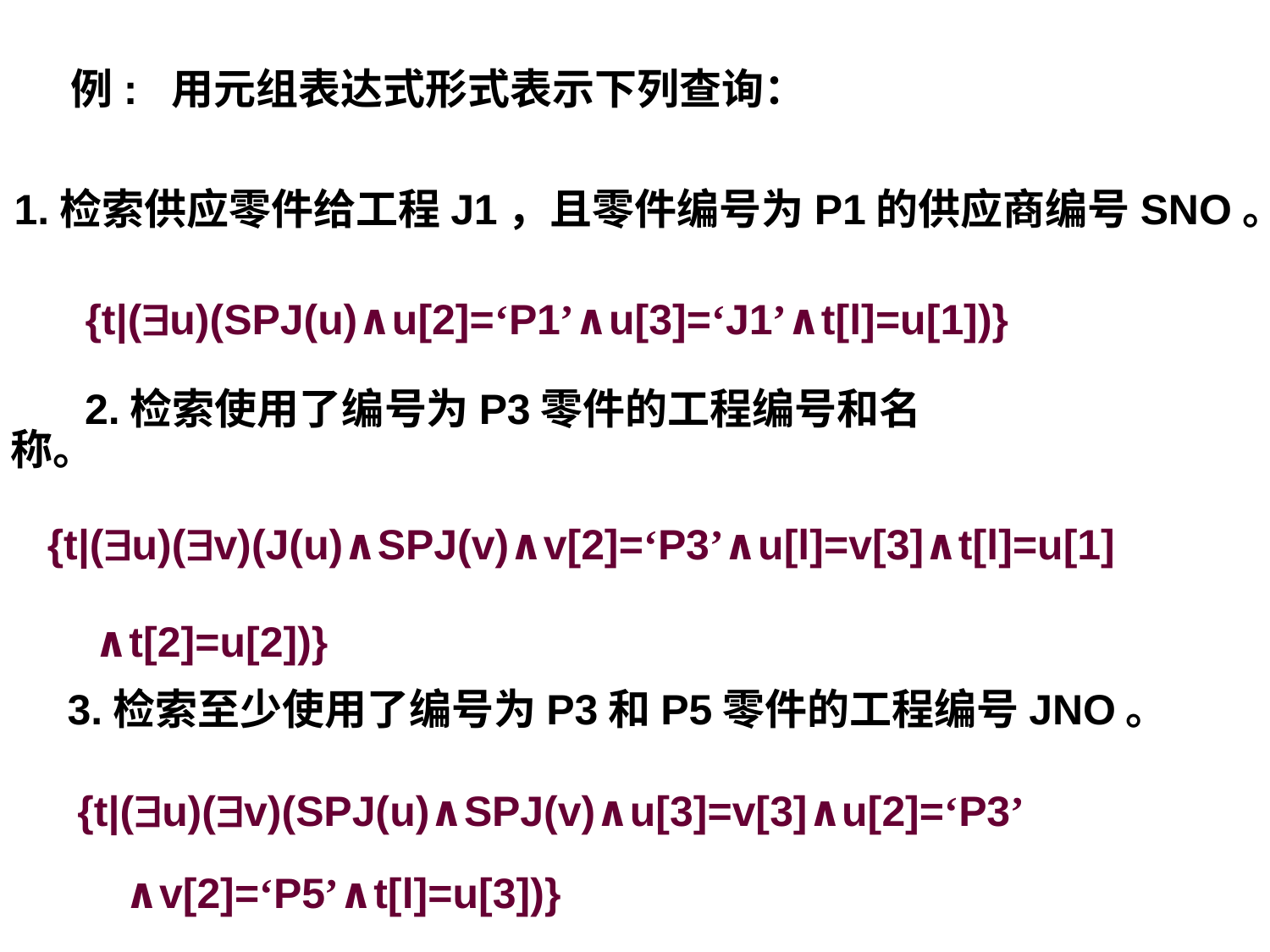

例:  用元组表达式形式表示下列查询：
1.检索供应零件给工程J1，且零件编号为P1的供应商编号SNO。
{t|(∃u)(SPJ(u)∧u[2]=‘P1’∧u[3]=‘J1’∧t[l]=u[1])}
2.检索使用了编号为P3零件的工程编号和名称。
{t|(∃u)(∃v)(J(u)∧SPJ(v)∧v[2]=‘P3’∧u[l]=v[3]∧t[l]=u[1]
    ∧t[2]=u[2])}
3.检索至少使用了编号为P3和P5零件的工程编号JNO。
{t|(∃u)(∃v)(SPJ(u)∧SPJ(v)∧u[3]=v[3]∧u[2]=‘P3’
    ∧v[2]=‘P5’∧t[l]=u[3])}